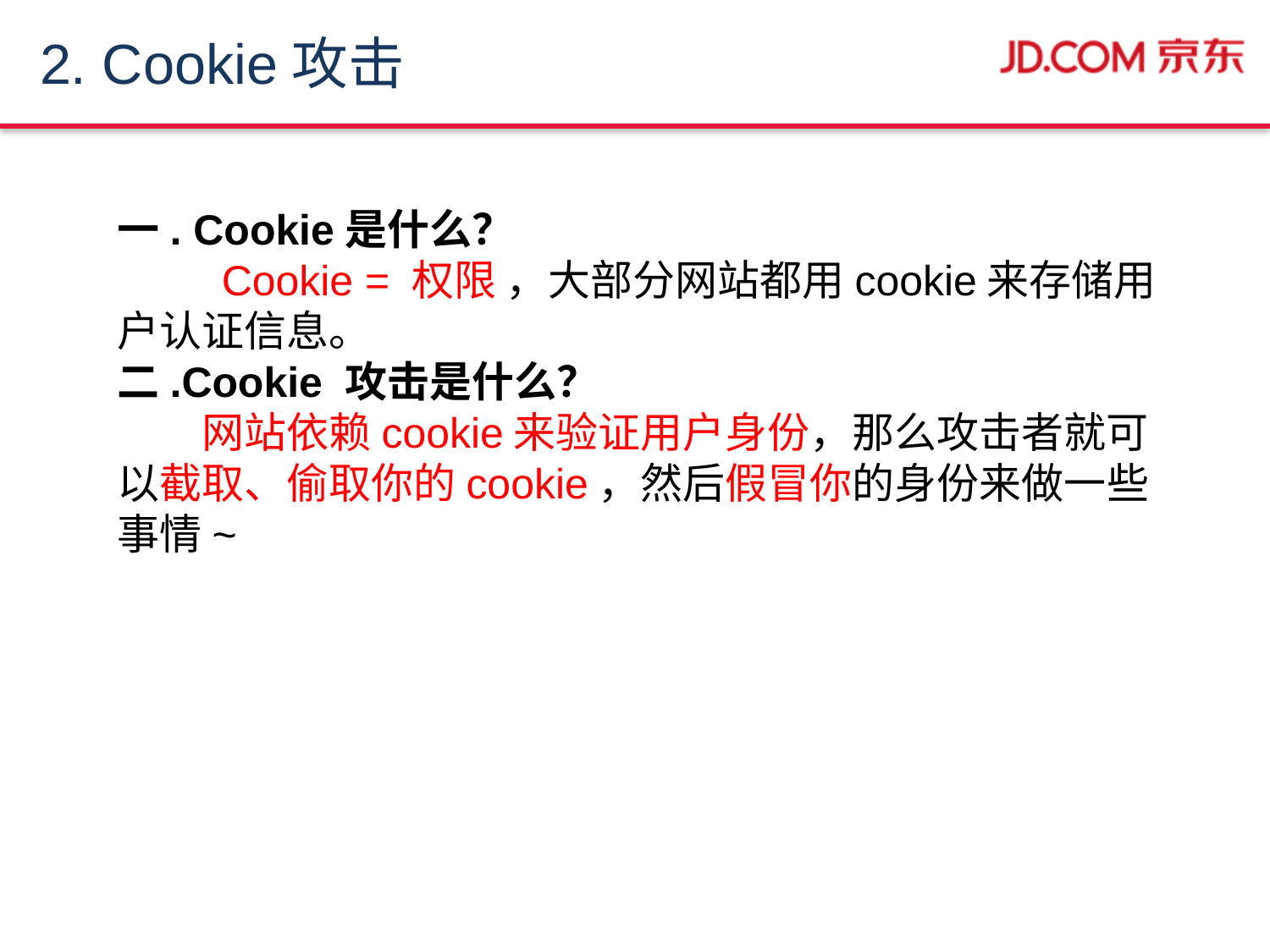

# 2. Cookie攻击

一. Cookie是什么？
　　 Cookie = 权限 ，大部分网站都用cookie来存储用户认证信息。
二.Cookie 攻击是什么？
　　网站依赖cookie来验证用户身份，那么攻击者就可以截取、偷取你的cookie，然后假冒你的身份来做一些事情~